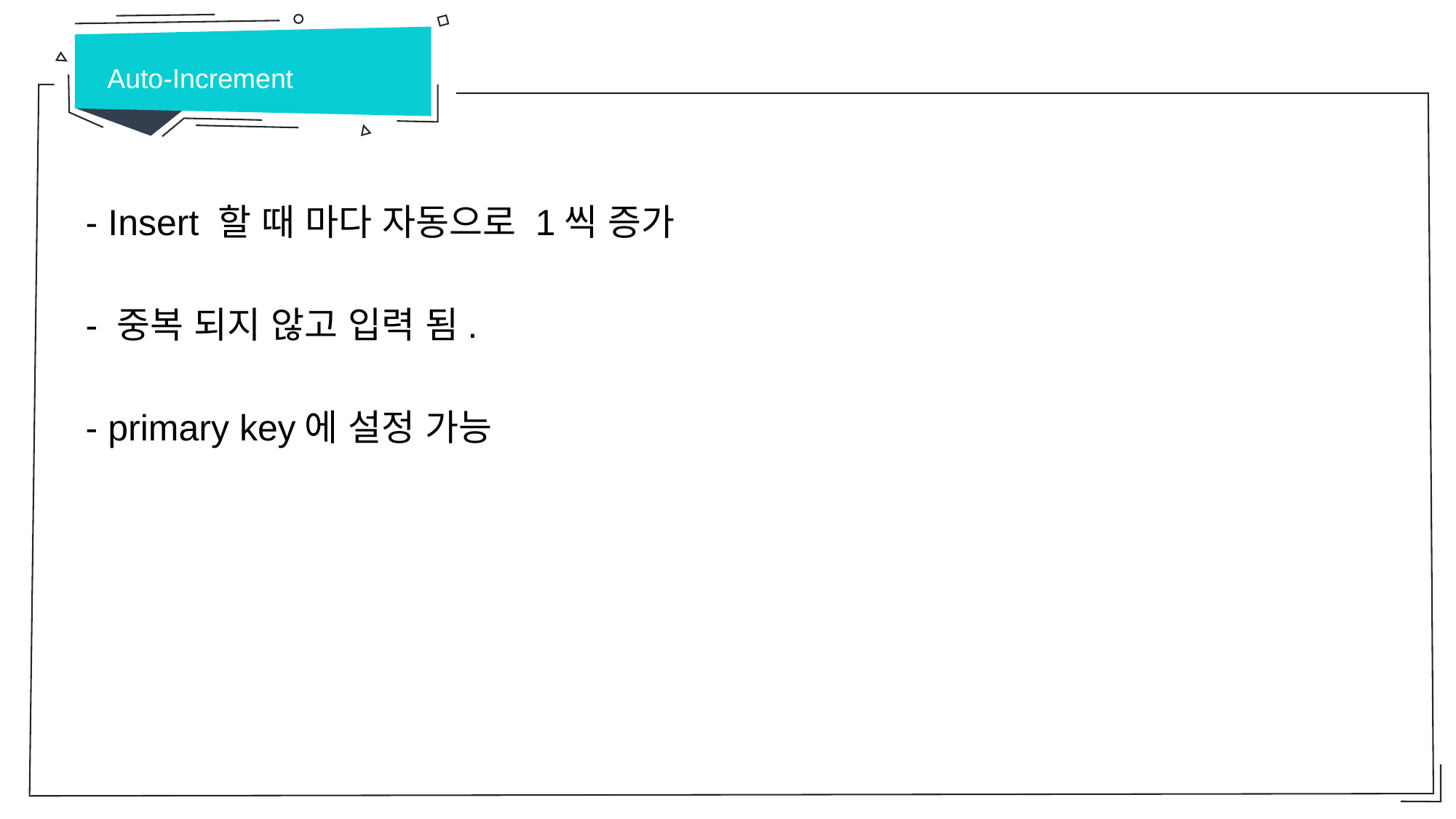

Auto-Increment
  - Insert 할 때 마다 자동으로 1씩 증가
  - 중복 되지 않고 입력 됨.
  - primary key에 설정 가능